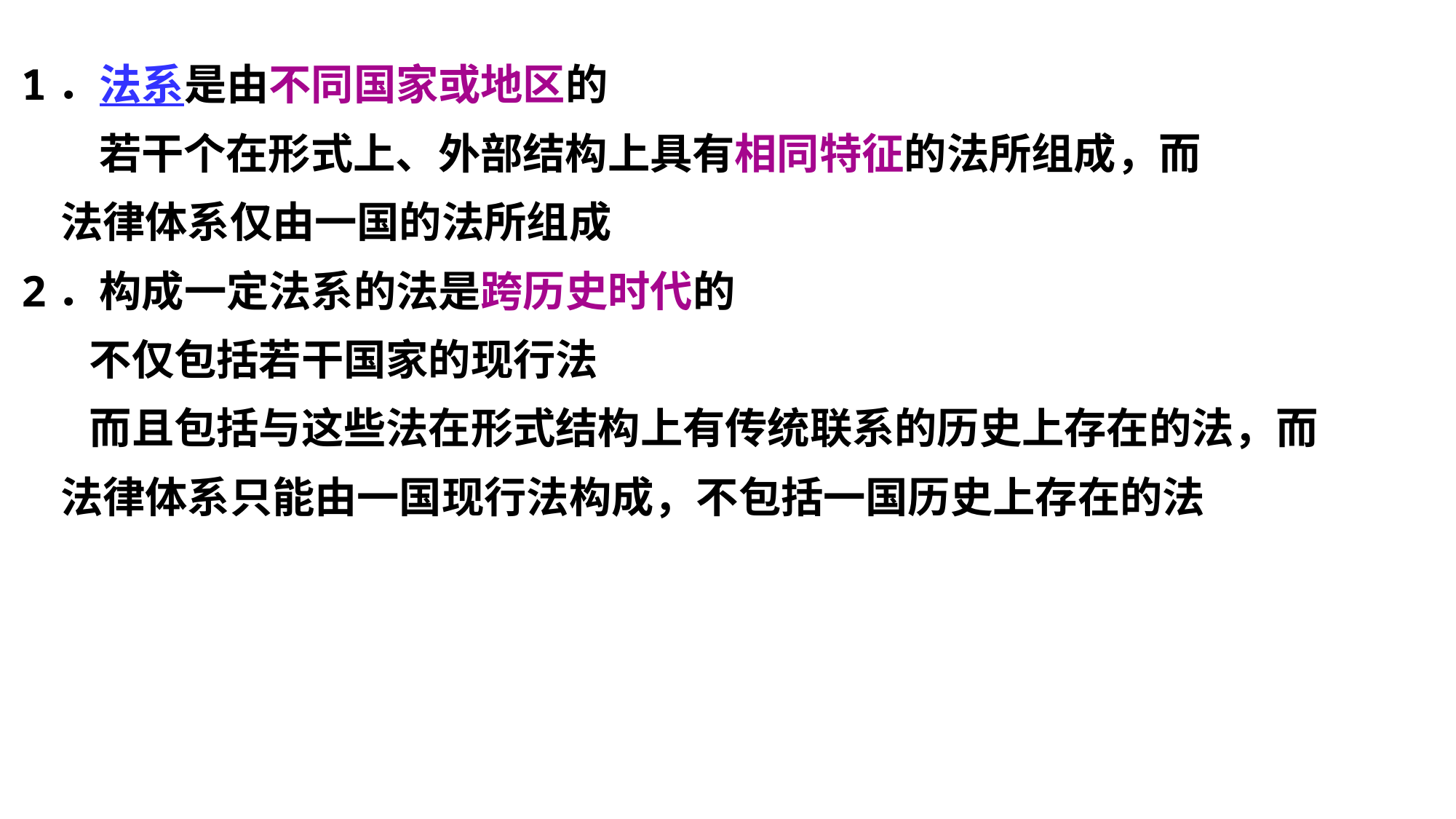

1．法系是由不同国家或地区的
       若干个在形式上、外部结构上具有相同特征的法所组成，而
   法律体系仅由一国的法所组成
2．构成一定法系的法是跨历史时代的
      不仅包括若干国家的现行法
      而且包括与这些法在形式结构上有传统联系的历史上存在的法，而
   法律体系只能由一国现行法构成，不包括一国历史上存在的法